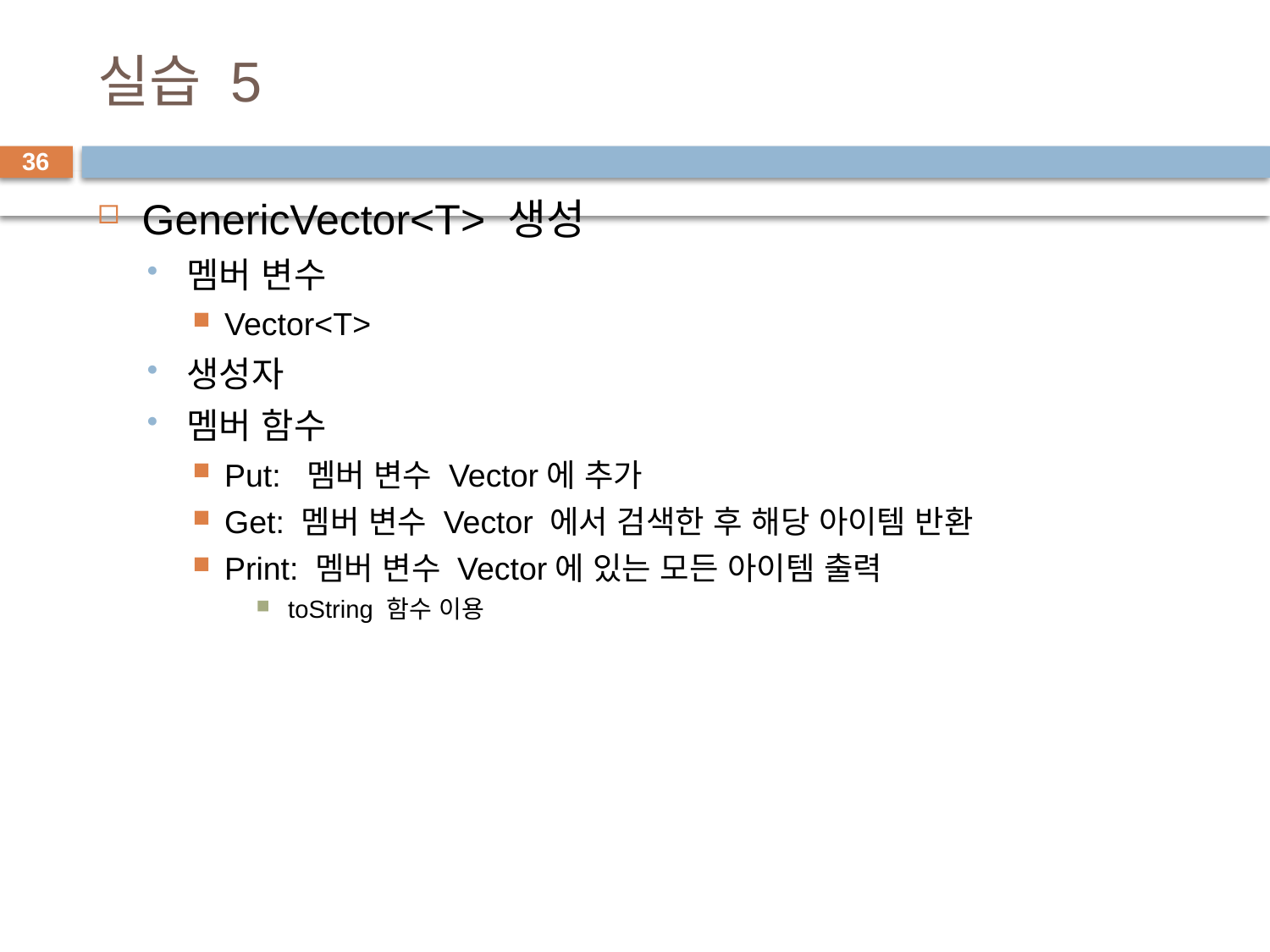

# 실습 5
36
GenericVector<T> 생성
멤버 변수
Vector<T>
생성자
멤버 함수
Put:  멤버 변수 Vector에 추가
Get: 멤버 변수 Vector 에서 검색한 후 해당 아이템 반환
Print: 멤버 변수 Vector에 있는 모든 아이템 출력
toString 함수 이용